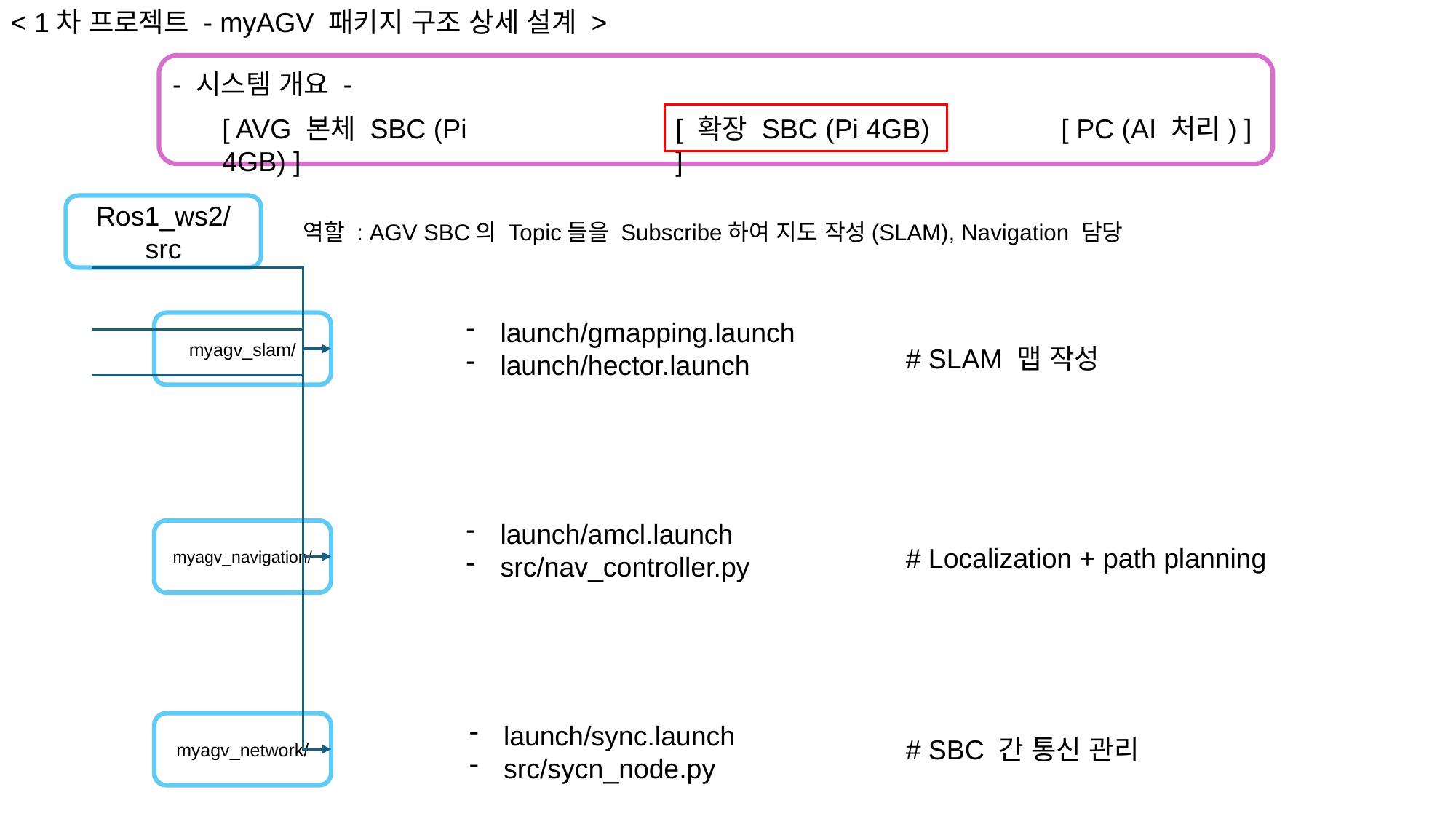

< 1차 프로젝트 - myAGV 패키지 구조 상세 설계 >

 - 시스템 개요 -

[ AVG 본체 SBC (Pi 4GB) ]
[ 확장 SBC (Pi 4GB) ]
[ PC (AI 처리) ]
Ros1_ws2/src
역할 : AGV SBC의 Topic들을 Subscribe하여 지도 작성(SLAM), Navigation 담당
launch/gmapping.launch
launch/hector.launch
myagv_slam/
# SLAM 맵 작성
launch/amcl.launch
src/nav_controller.py
myagv_navigation/
# Localization + path planning
myagv_network/
launch/sync.launch
src/sycn_node.py
# SBC 간 통신 관리